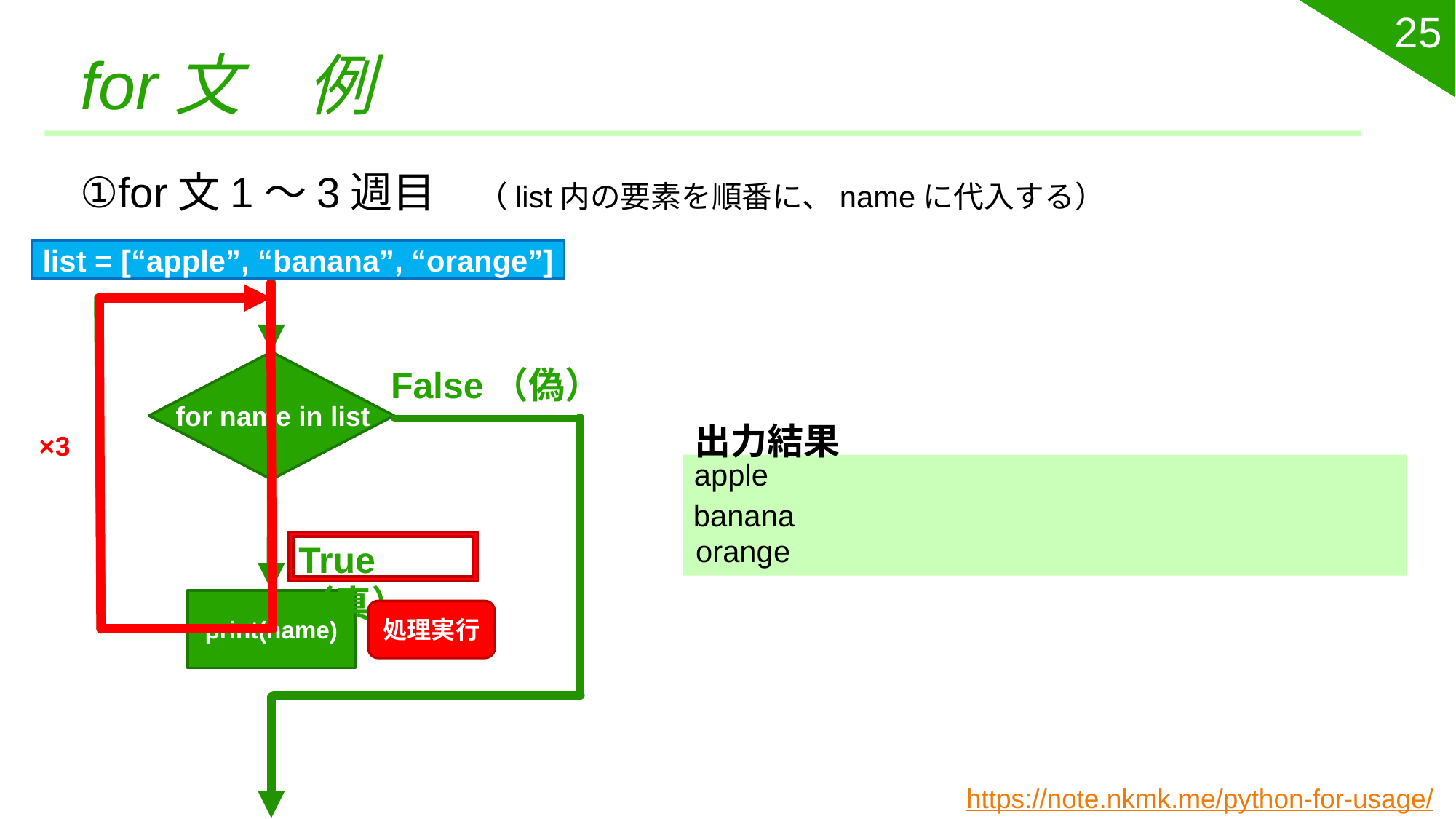

25
# for文　例
①for文1～3週目　（list内の要素を順番に、nameに代入する）
list = [“apple”, “banana”, “orange”]

False（偽）
出力結果
for name in list
×3
apple

banana
orange
True（真）

print(name)
処理実行
https://note.nkmk.me/python-for-usage/